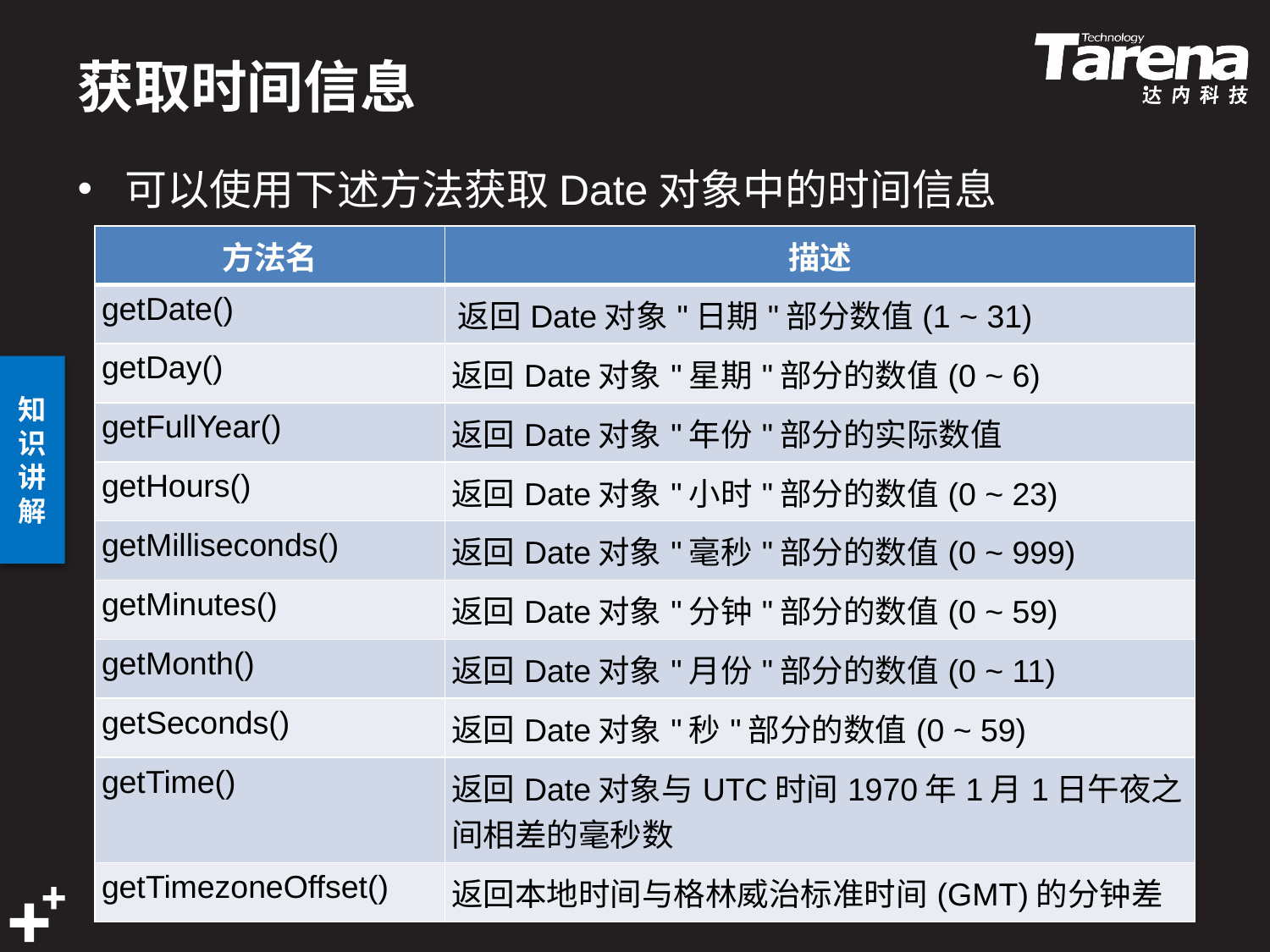

# 获取时间信息
可以使用下述方法获取Date对象中的时间信息
| 方法名 | 描述 |
| --- | --- |
| getDate() | 返回Date对象"日期"部分数值(1 ~ 31) |
| getDay() | 返回Date对象"星期"部分的数值(0 ~ 6) |
| getFullYear() | 返回Date对象"年份"部分的实际数值 |
| getHours() | 返回Date对象"小时"部分的数值(0 ~ 23) |
| getMilliseconds() | 返回Date对象"毫秒"部分的数值(0 ~ 999) |
| getMinutes() | 返回Date对象"分钟"部分的数值(0 ~ 59) |
| getMonth() | 返回Date对象"月份"部分的数值(0 ~ 11) |
| getSeconds() | 返回Date对象"秒"部分的数值(0 ~ 59) |
| getTime() | 返回Date对象与UTC时间1970年1月1日午夜之间相差的毫秒数 |
| getTimezoneOffset() | 返回本地时间与格林威治标准时间(GMT)的分钟差 |